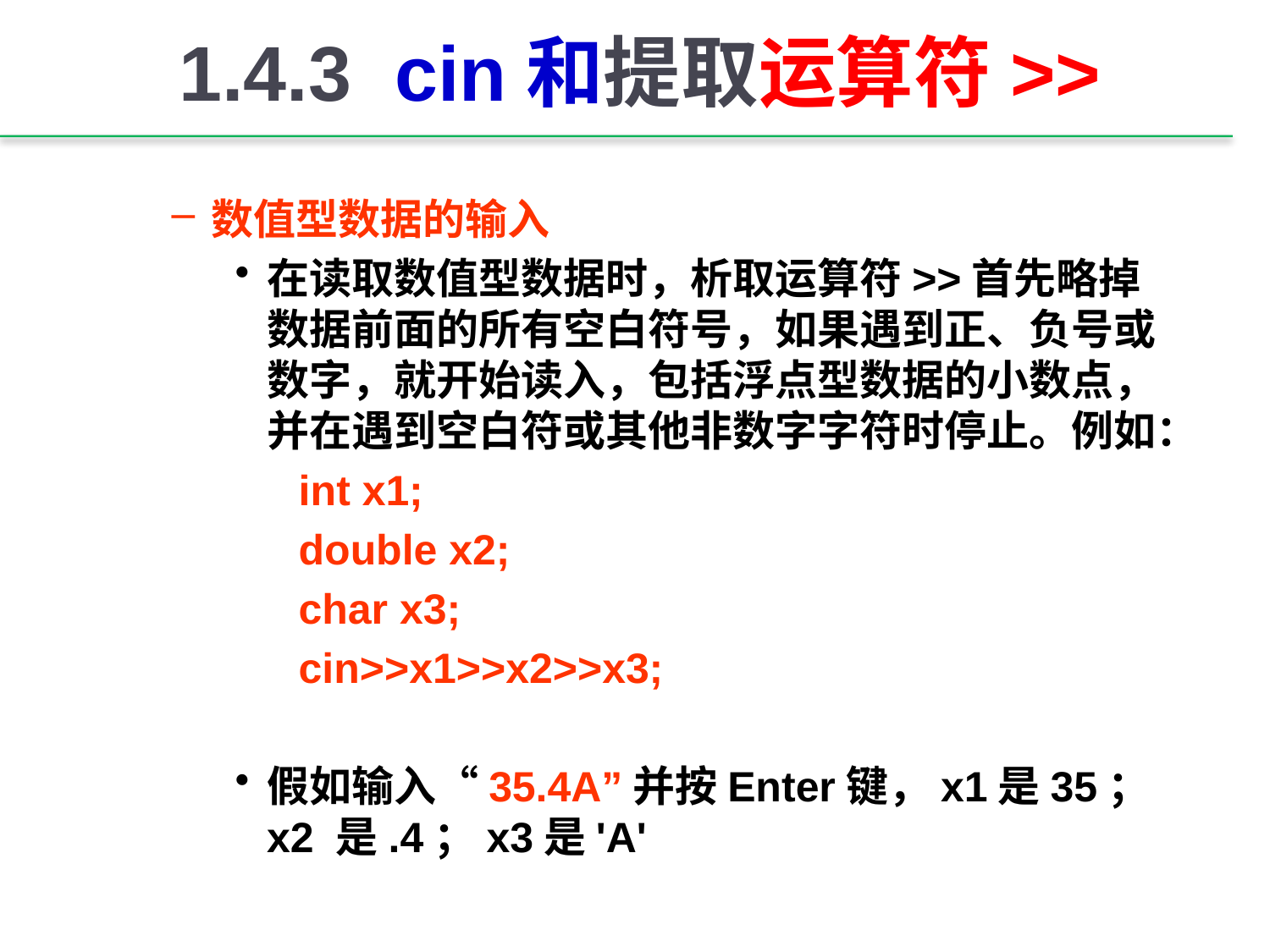

# 1.4.3  cin和提取运算符>>
数值型数据的输入
在读取数值型数据时，析取运算符>>首先略掉数据前面的所有空白符号，如果遇到正、负号或数字，就开始读入，包括浮点型数据的小数点，并在遇到空白符或其他非数字字符时停止。例如：
int x1;
double x2;
char x3;
cin>>x1>>x2>>x3;

假如输入“35.4A”并按Enter键，x1是35；x2 是.4；x3是'A'